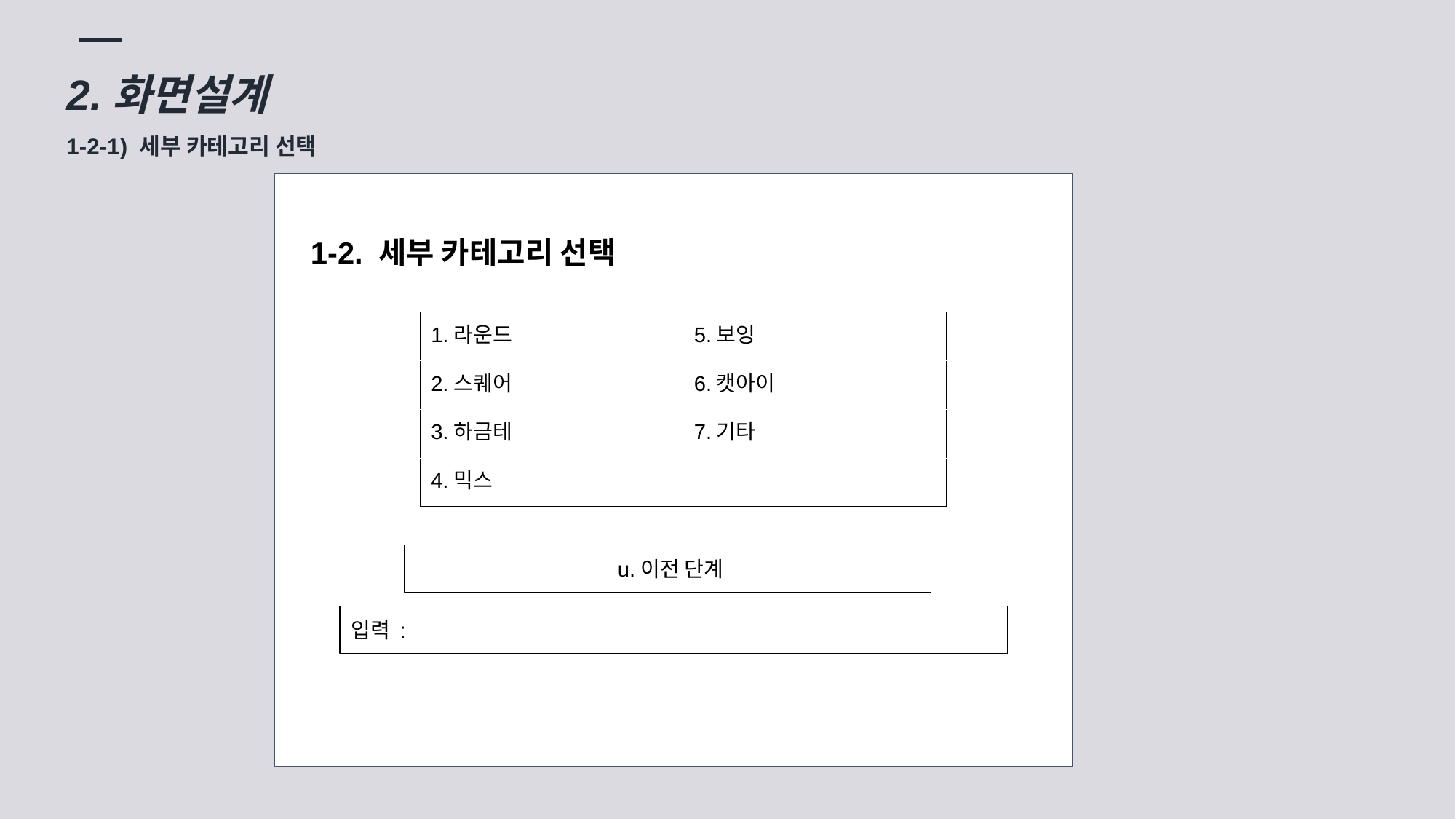

2.화면설계
1-2-1) 세부 카테고리 선택

1-2. 세부 카테고리 선택
| 1.라운드 | 5.보잉 |
| --- | --- |
| 2.스퀘어 | 6.캣아이 |
| 3.하금테 | 7.기타 |
| 4.믹스 |  |
 u.이전 단계
입력 :